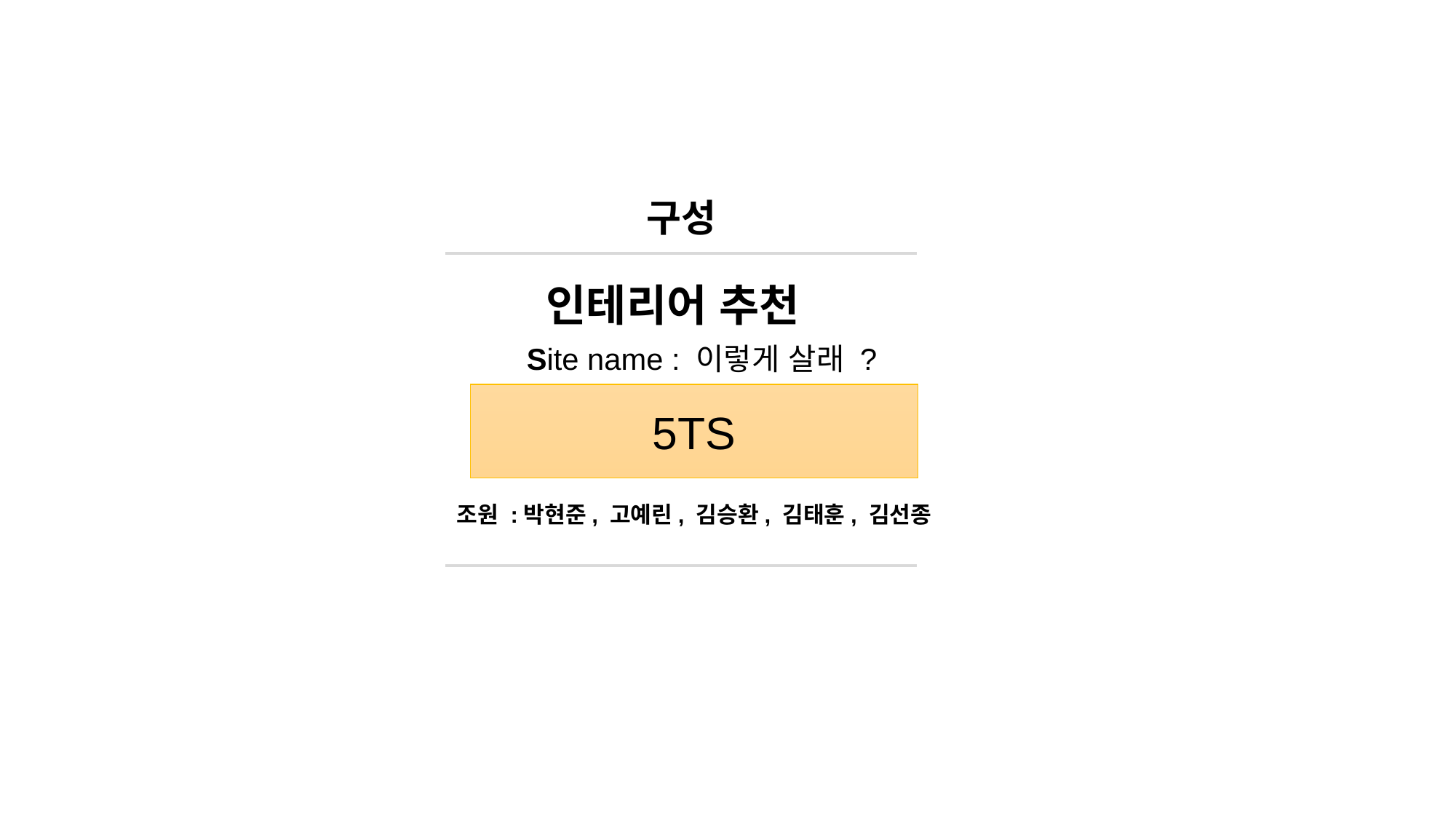

구성

인테리어 추천
Site name : 이렇게 살래 ?
5TS
조원 :박현준, 고예린, 김승환, 김태훈, 김선종